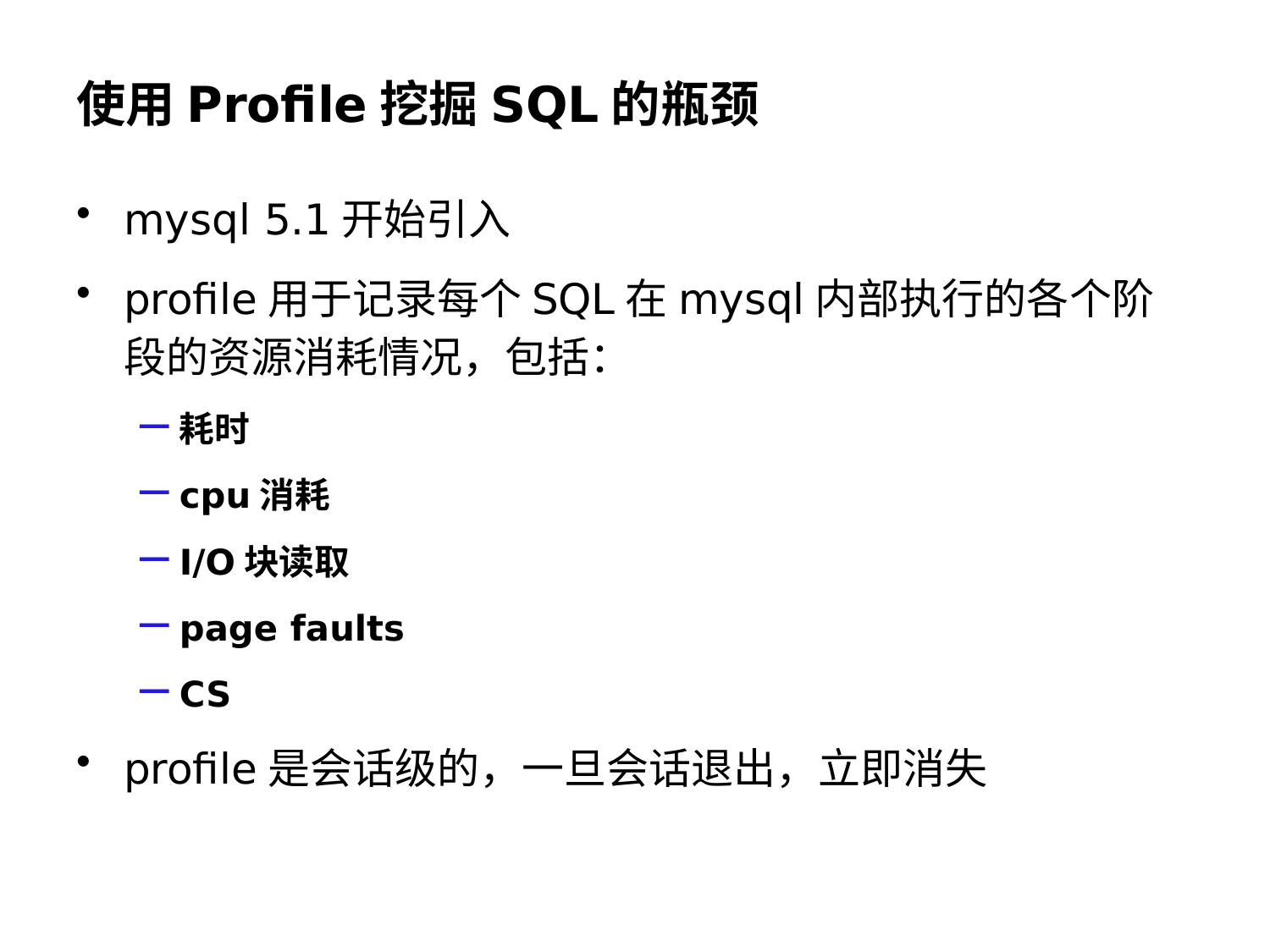

# 使用Profile挖掘SQL的瓶颈
mysql 5.1开始引入
profile用于记录每个SQL在mysql内部执行的各个阶段的资源消耗情况，包括：
耗时
cpu消耗
I/O块读取
page faults
CS
profile是会话级的，一旦会话退出，立即消失